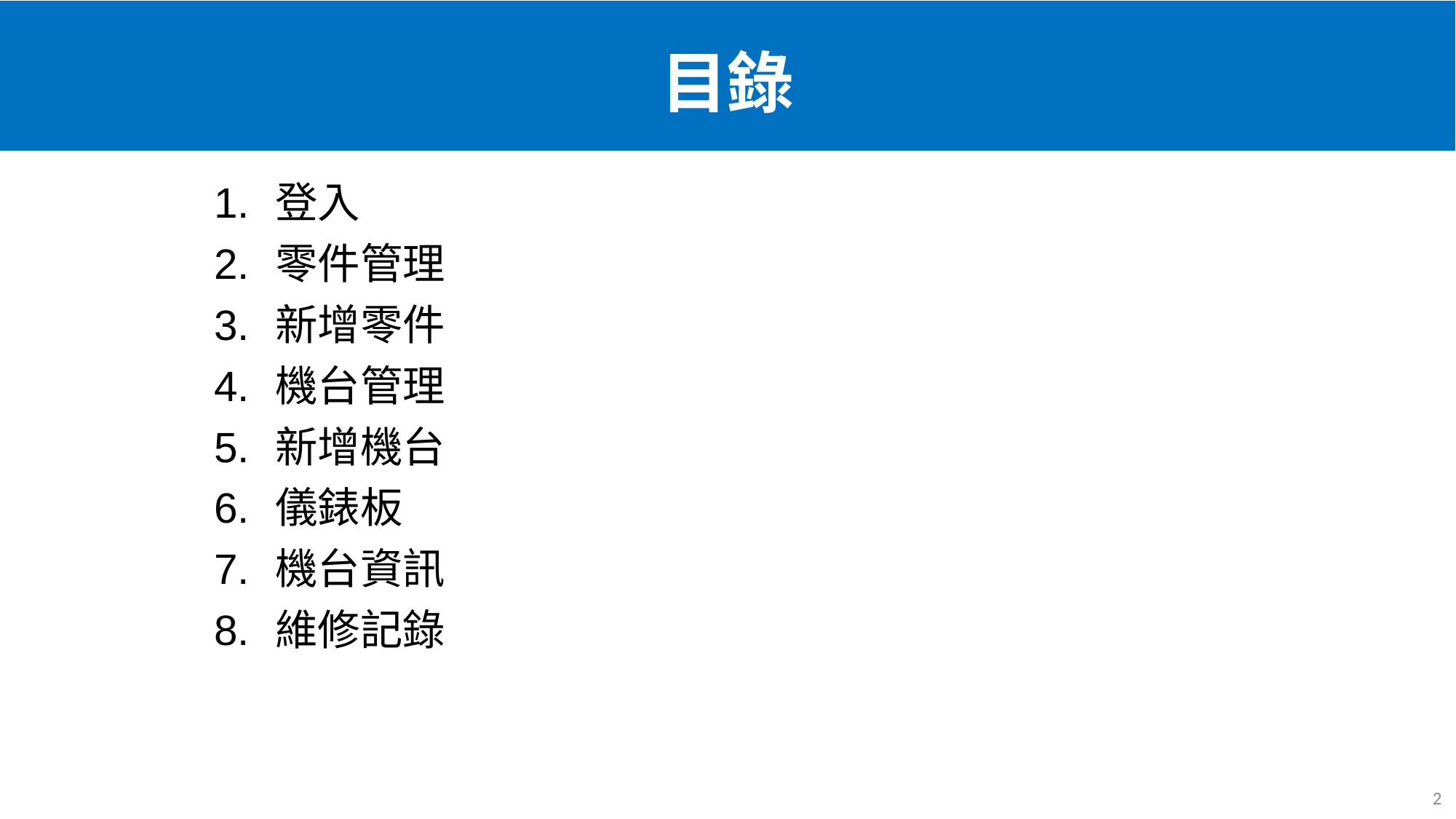

# 目錄
登入
零件管理
新增零件
機台管理
新增機台
儀錶板
機台資訊
維修記錄
2